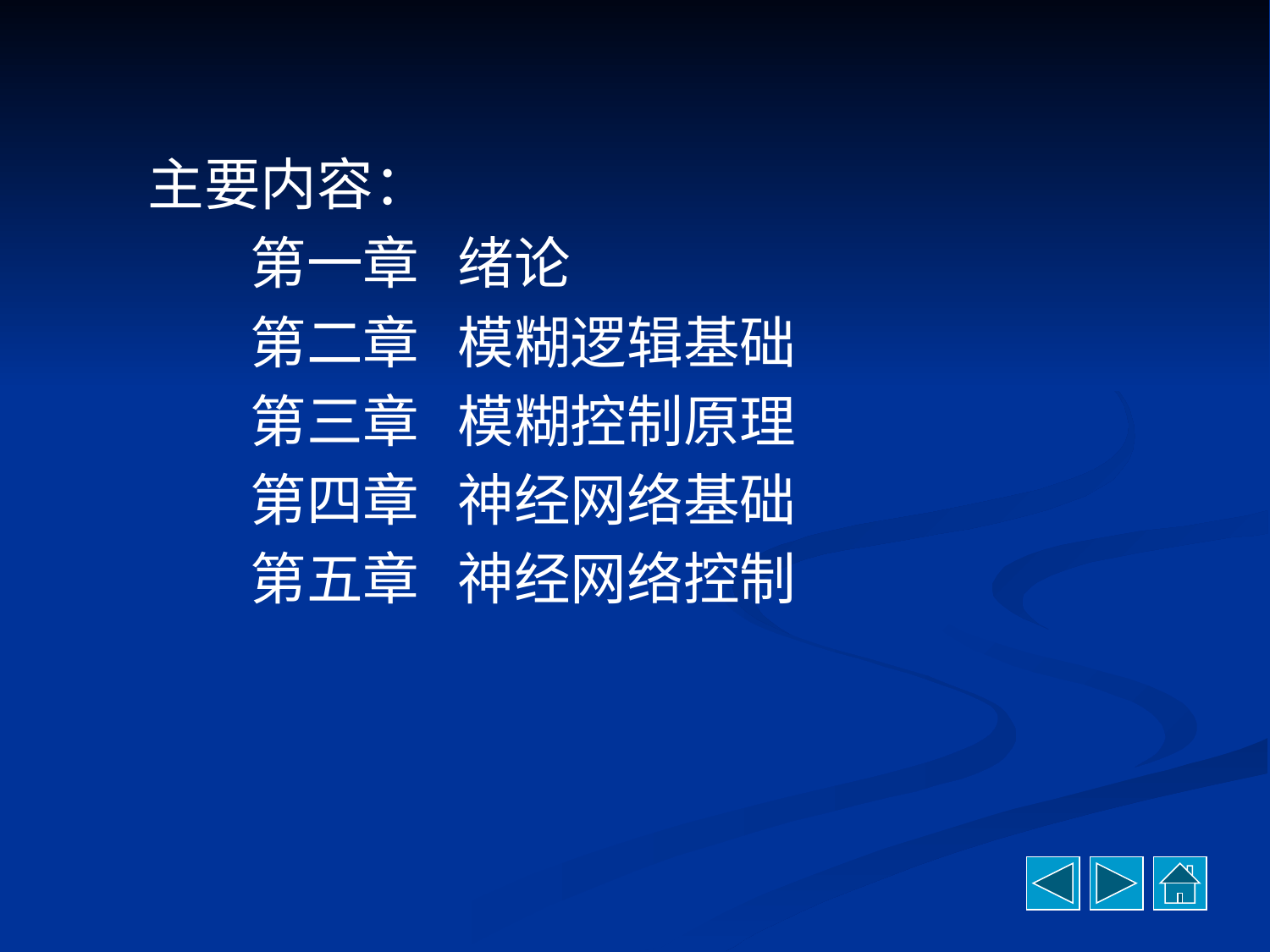

主要内容：
       第一章   绪论
       第二章   模糊逻辑基础
       第三章   模糊控制原理
       第四章   神经网络基础
       第五章   神经网络控制